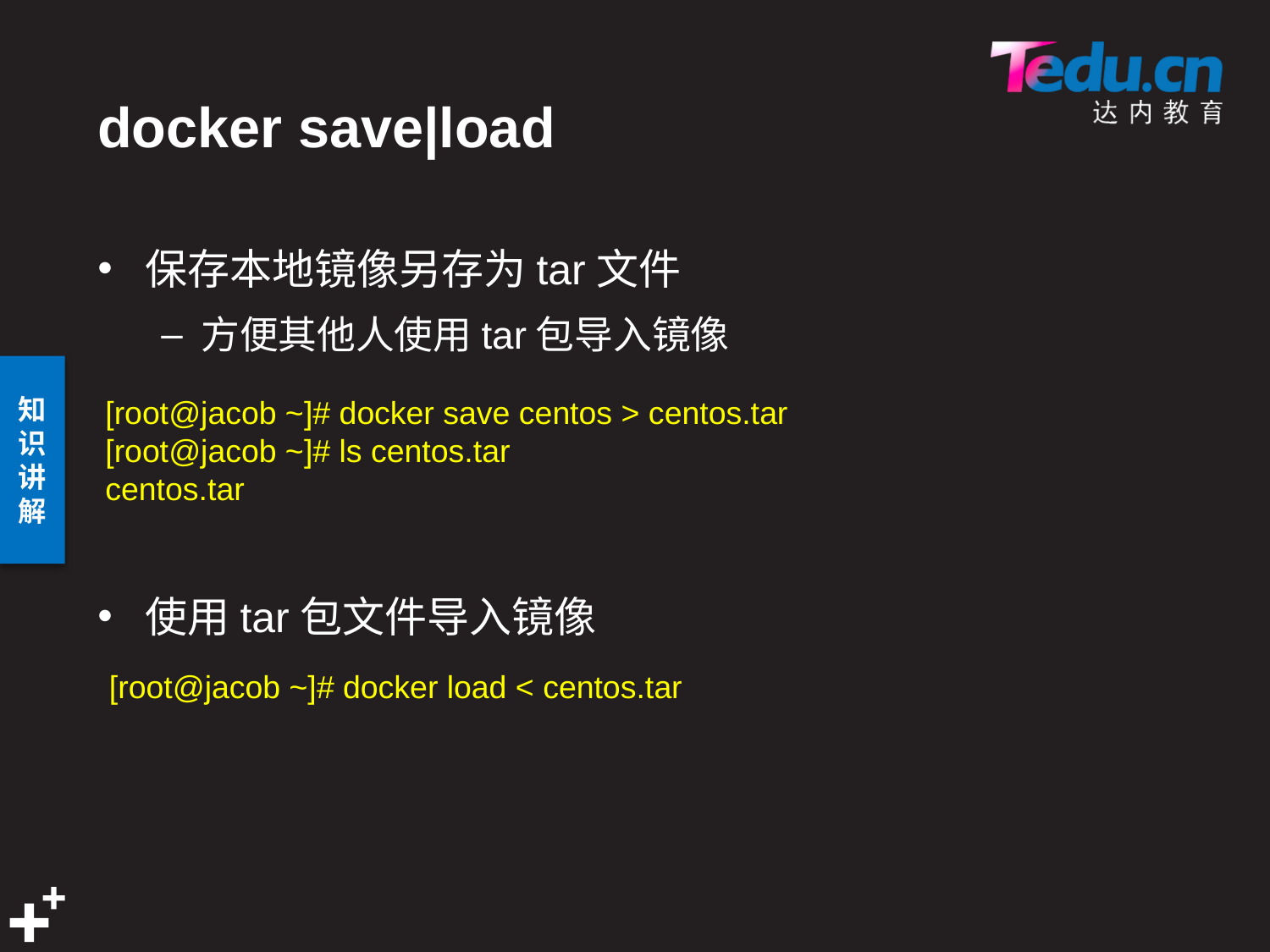

# docker save|load
保存本地镜像另存为tar文件
方便其他人使用tar包导入镜像

使用tar包文件导入镜像
[root@jacob ~]# docker save centos > centos.tar
[root@jacob ~]# ls centos.tar
centos.tar
[root@jacob ~]# docker load < centos.tar